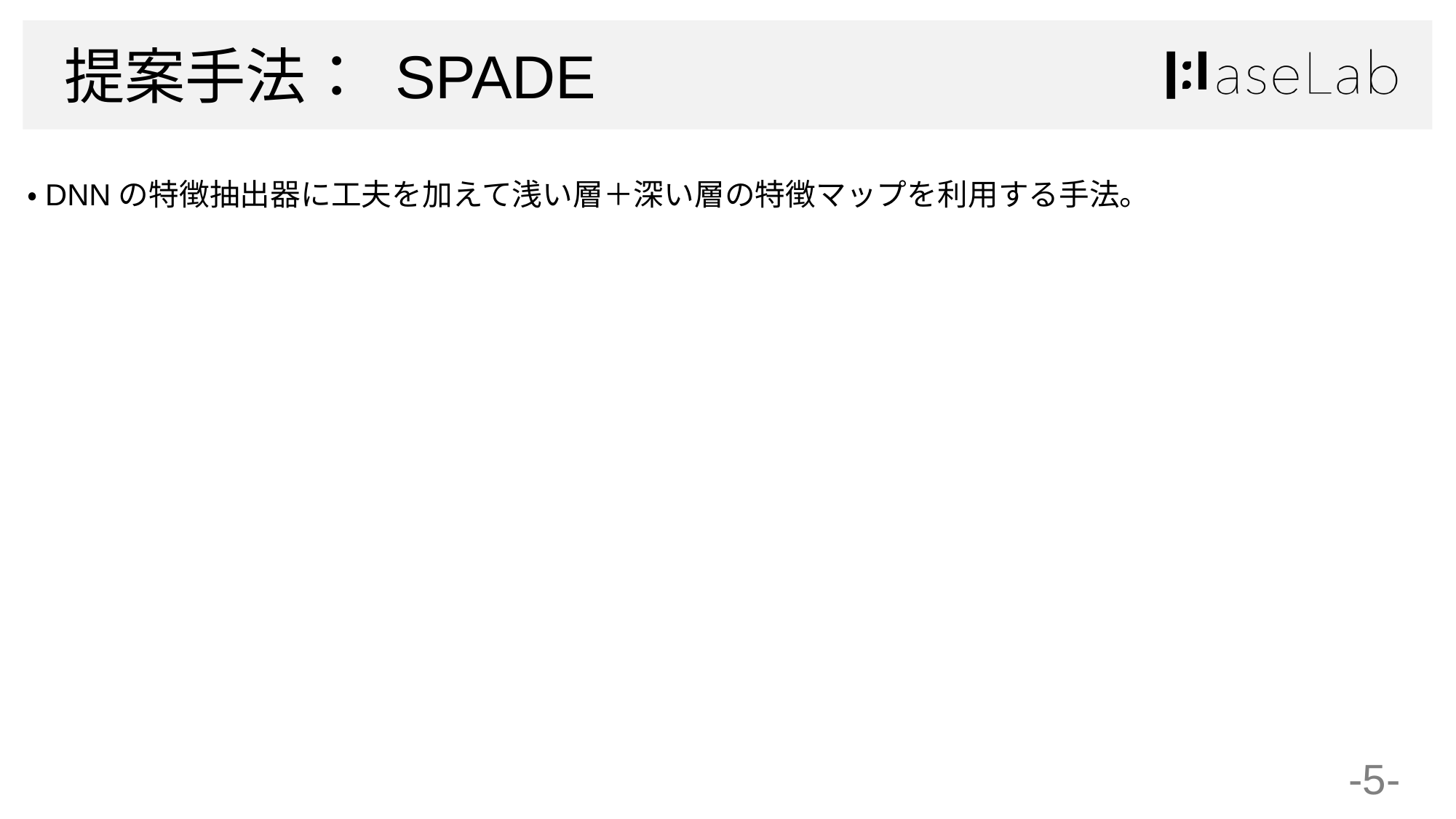

提案手法： SPADE
・DNNの特徴抽出器に工夫を加えて浅い層＋深い層の特徴マップを利用する手法。
-5-